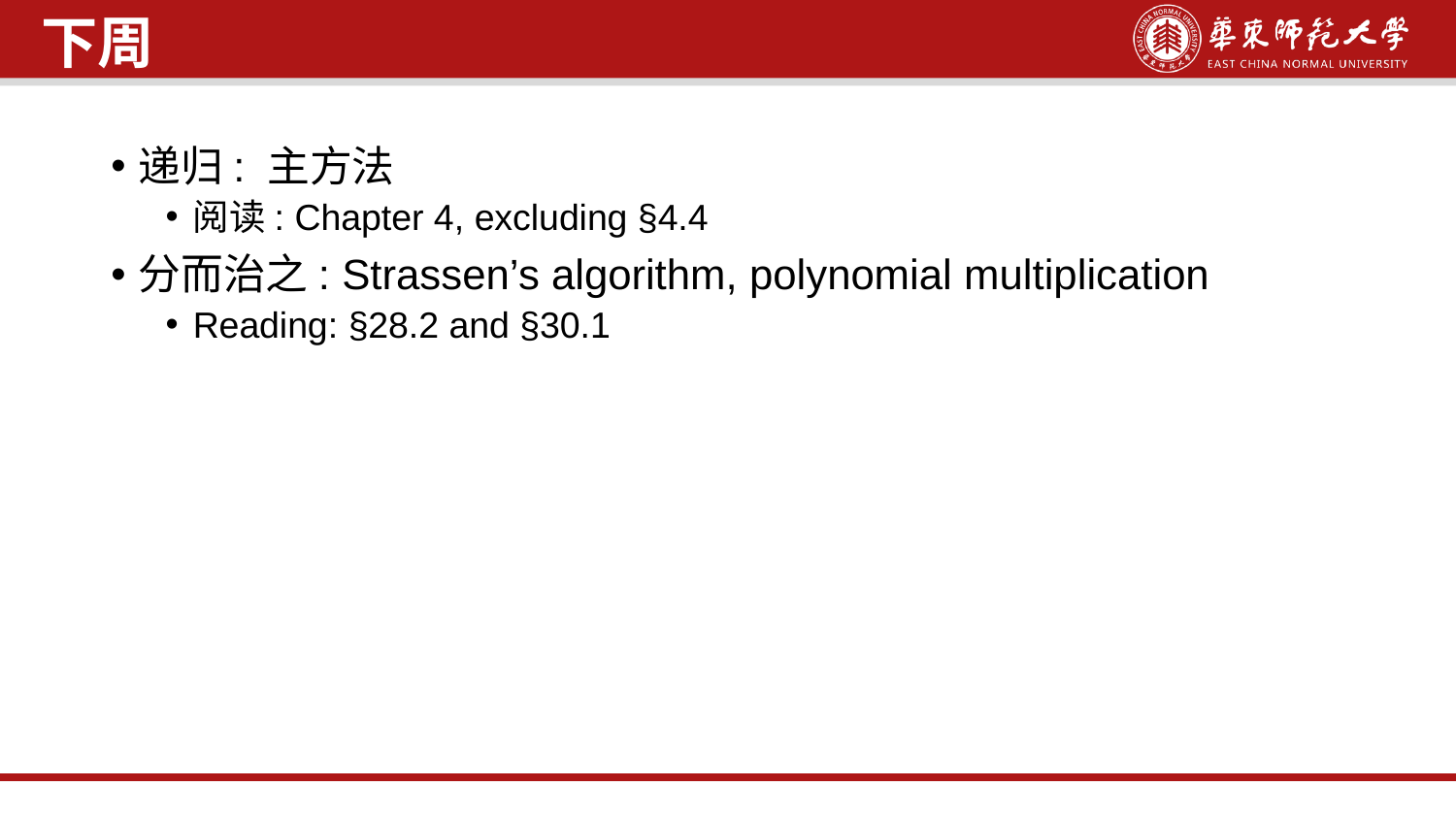

下周
递归: 主方法
阅读: Chapter 4, excluding §4.4
分而治之: Strassen’s algorithm, polynomial multiplication
Reading: §28.2 and §30.1